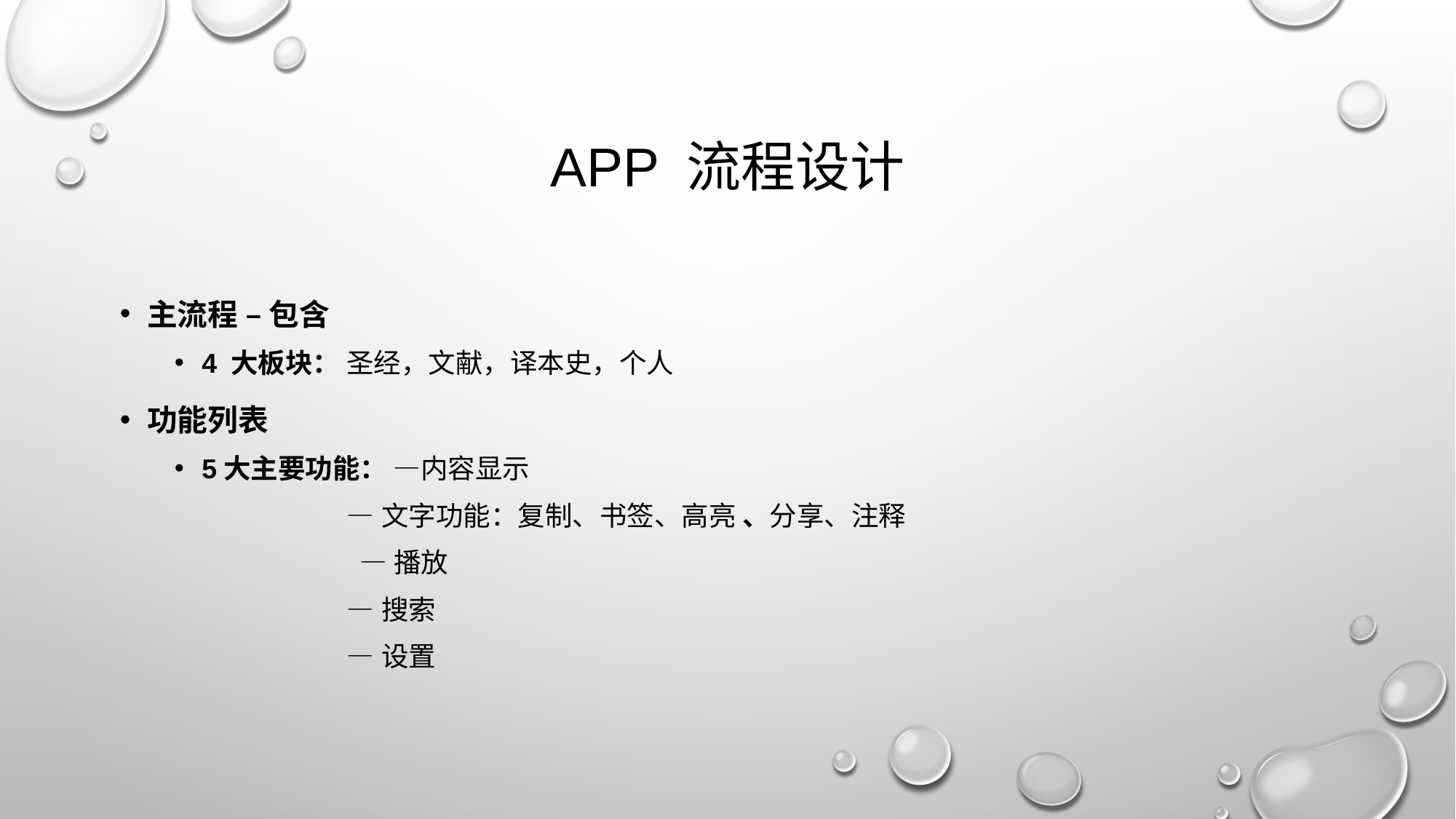

# APP 流程设计
主流程 – 包含
4 大板块： 圣经，文献，译本史，个人
功能列表
5大主要功能： —内容显示
                            —文字功能：复制、书签、高亮 、分享、注释
                              —播放
                            —搜索
                            —设置